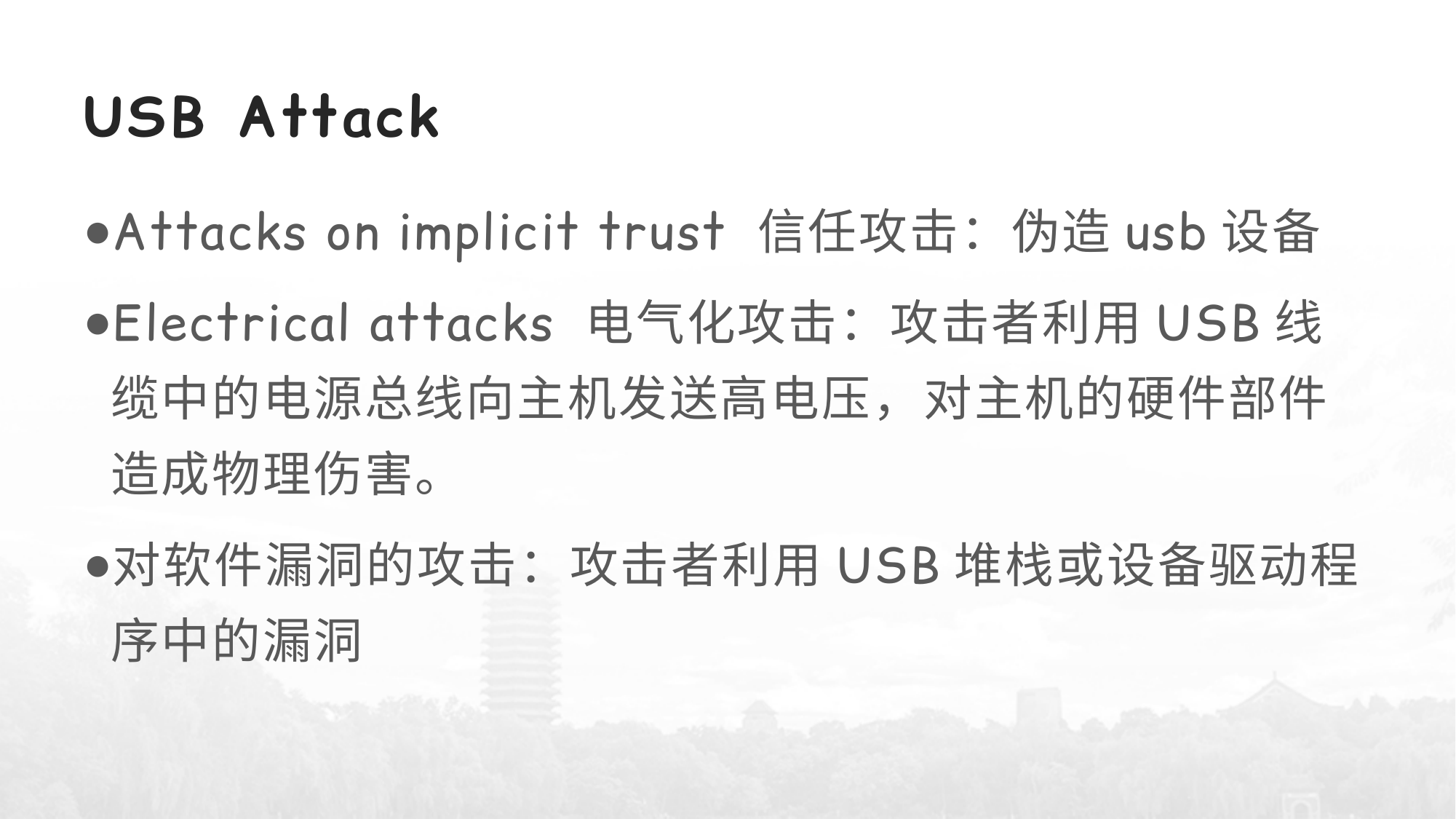

# USB Attack
Attacks on implicit trust 信任攻击：伪造usb设备
Electrical attacks 电气化攻击：攻击者利用USB线缆中的电源总线向主机发送高电压，对主机的硬件部件造成物理伤害。
对软件漏洞的攻击：攻击者利用USB堆栈或设备驱动程序中的漏洞